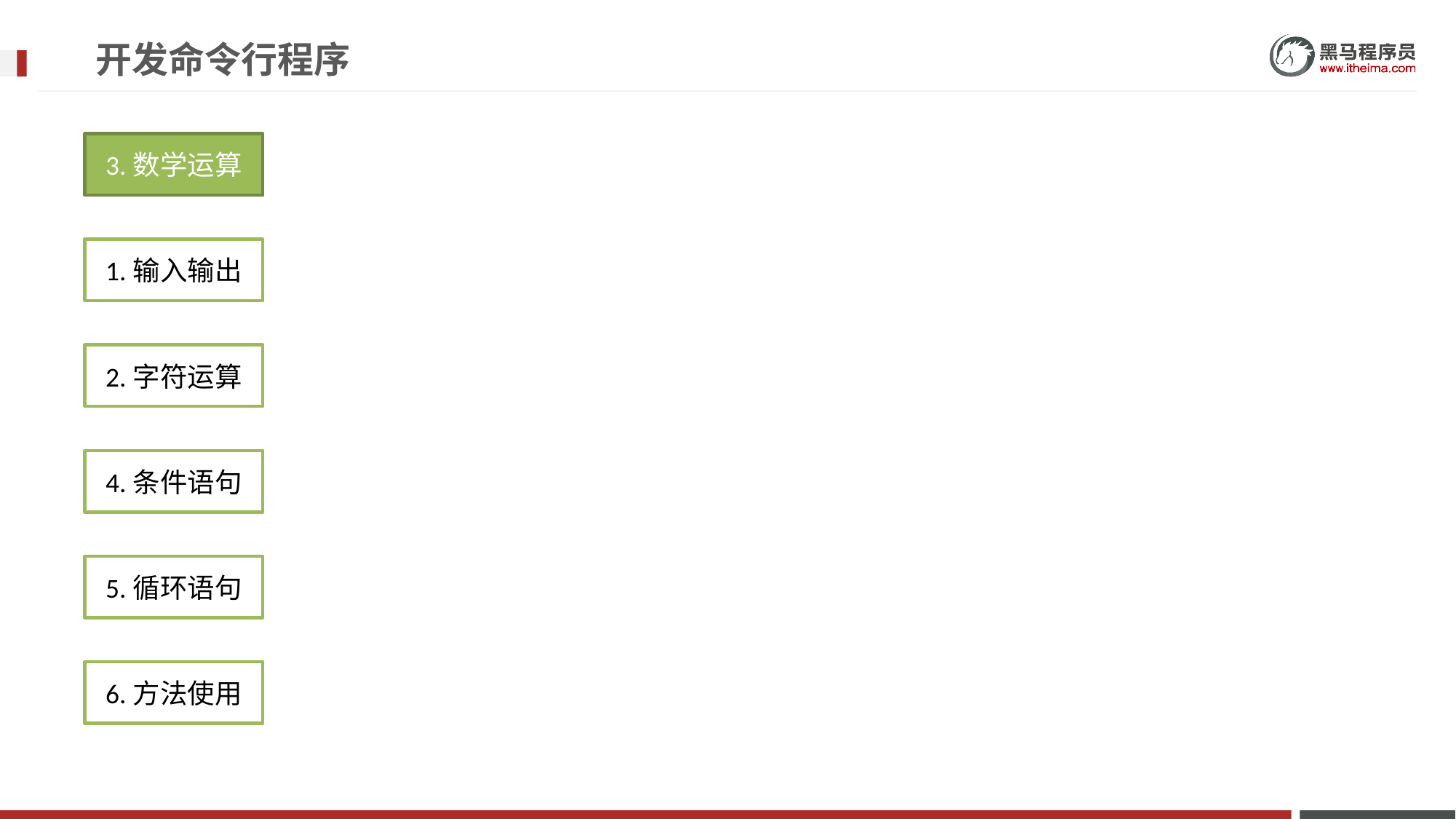

# 开发命令行程序
3.数学运算
1.输入输出
2.字符运算
4.条件语句
5.循环语句
6.方法使用